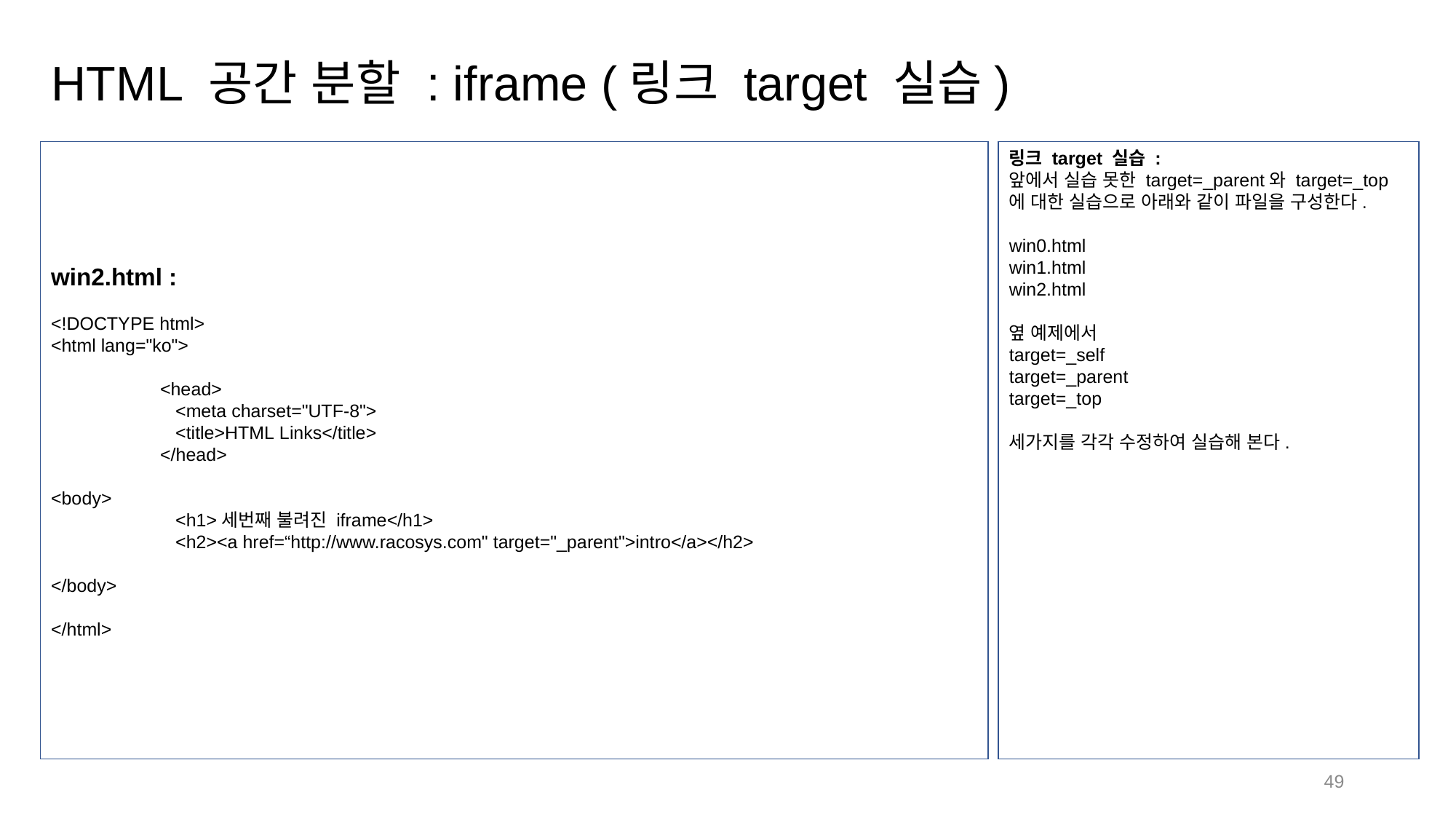

# HTML 공간 분할 : iframe (링크 target 실습)
win2.html :

<!DOCTYPE html>
<html lang="ko">
	<head>
	   <meta charset="UTF-8">
	   <title>HTML Links</title>
	</head>
<body>
	   <h1>세번째 불려진 iframe</h1>
	   <h2><a href=“http://www.racosys.com" target="_parent">intro</a></h2>
</body>
</html>
링크 target 실습 :
앞에서 실습 못한 target=_parent와 target=_top에 대한 실습으로 아래와 같이 파일을 구성한다.

win0.html
win1.html
win2.html

옆 예제에서
target=_self
target=_parent
target=_top

세가지를 각각 수정하여 실습해 본다.
49